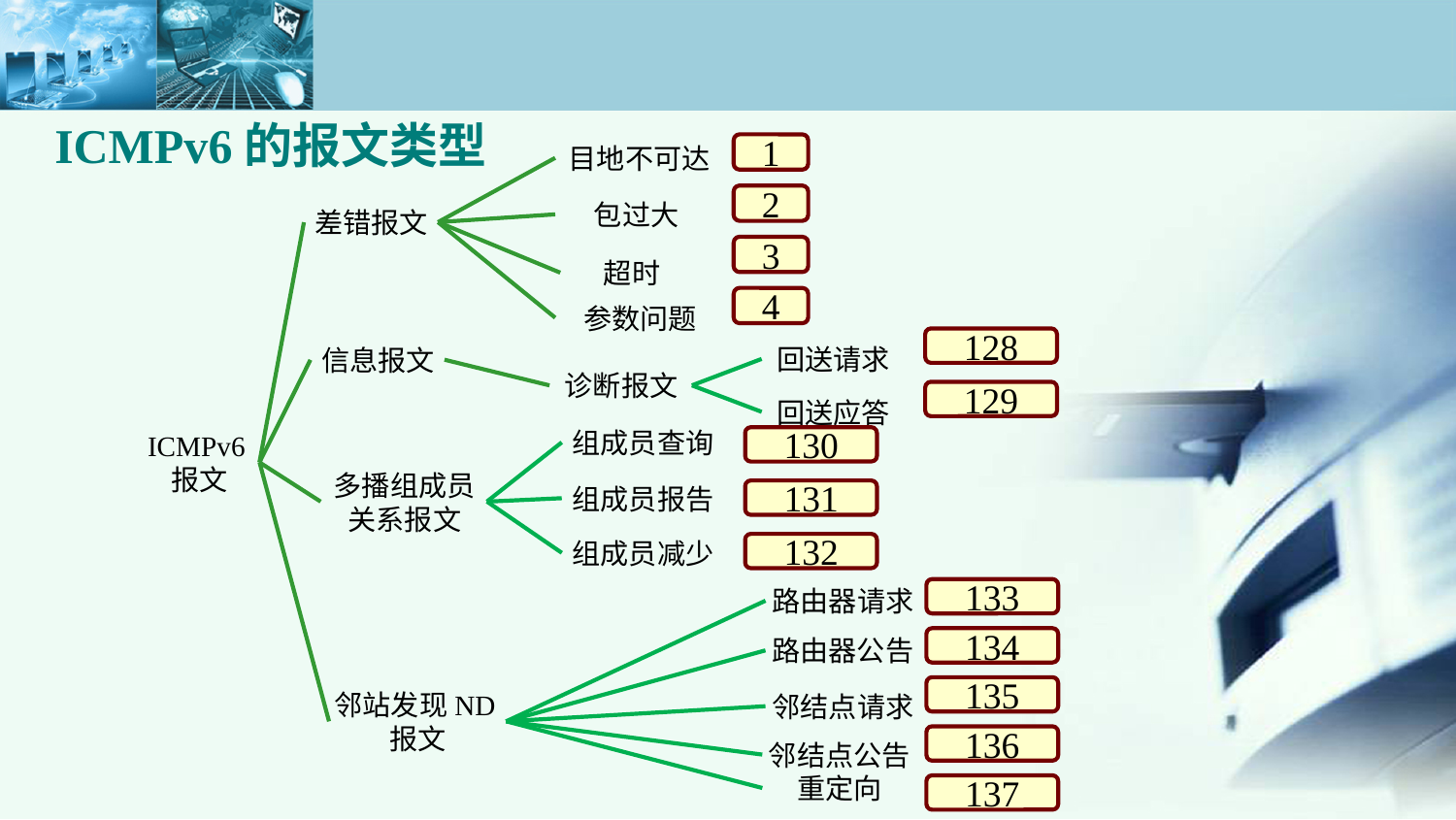

ICMPv6报文

差错报文

目地不可达

包过大

超时

参数问题

信息报文

诊断报文

回送请求

回送应答

多播组成员关系报文

组成员查询

组成员报告

组成员减少

邻站发现ND报文

路由器请求

路由器公告

邻结点请求

邻结点公告

重定向
# ICMPv6的报文类型
1
2
3
4
128
129
130
131
132
133
134
135
136
137